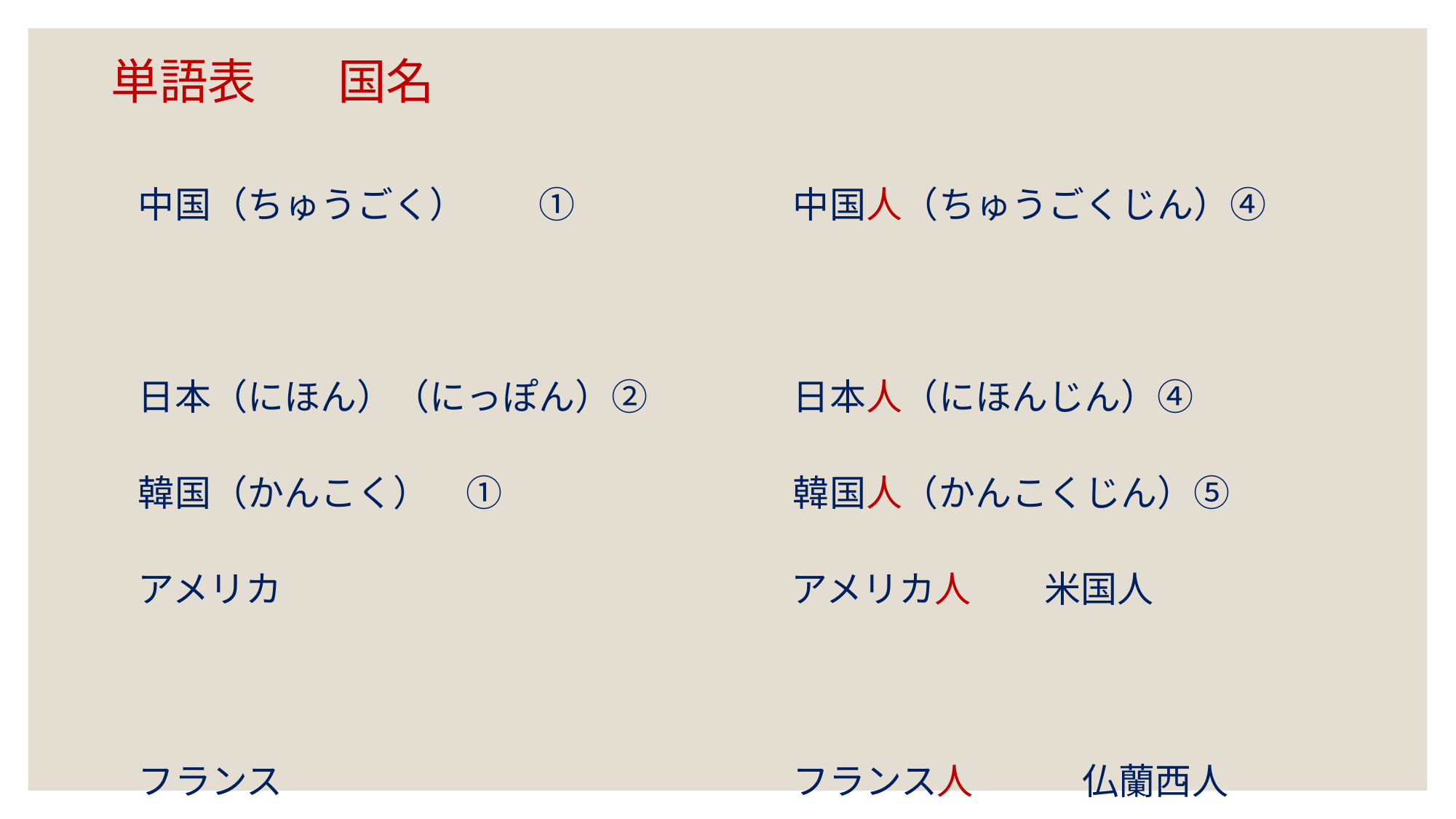

# 単語表   　国名
中国（ちゅうごく）　　①　　　　　　中国人（ちゅうごくじん）④
日本（にほん）（にっぽん）②　　　　日本人（にほんじん）④
韓国（かんこく）　①　　　　　　　　韓国人（かんこくじん）⑤
アメリカ　　　　　　　　　　　　　　アメリカ人　　米国人
フランス　　　　　　　　　　　　　　フランス人　　　仏蘭西人
インド　　　　　　　　　　　　　　　インド人